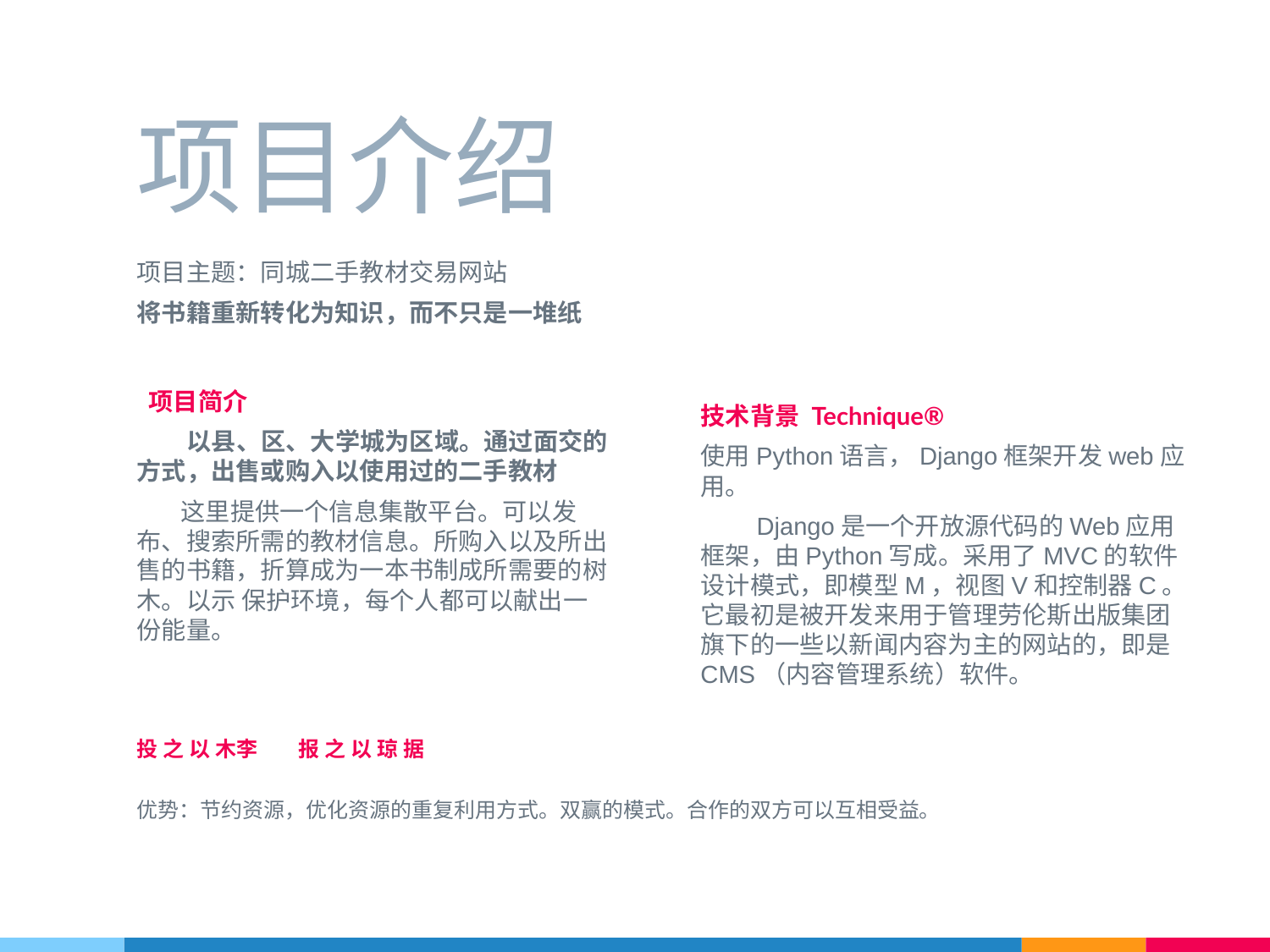

# 项目介绍
项目主题：同城二手教材交易网站
将书籍重新转化为知识，而不只是一堆纸
 项目简介
        以县、区、大学城为区域。通过面交的方式，出售或购入以使用过的二手教材
      这里提供一个信息集散平台。可以发布、搜索所需的教材信息。所购入以及所出售的书籍，折算成为一本书制成所需要的树木。以示 保护环境，每个人都可以献出一份能量。
技术背景 Technique®
使用Python语言，Django框架开发web应用。
        Django是一个开放源代码的Web应用框架，由Python写成。采用了MVC的软件设计模式，即模型M，视图V和控制器C。它最初是被开发来用于管理劳伦斯出版集团旗下的一些以新闻内容为主的网站的，即是CMS（内容管理系统）软件。
投 之 以 木李        报 之 以 琼 据
优势：节约资源，优化资源的重复利用方式。双赢的模式。合作的双方可以互相受益。